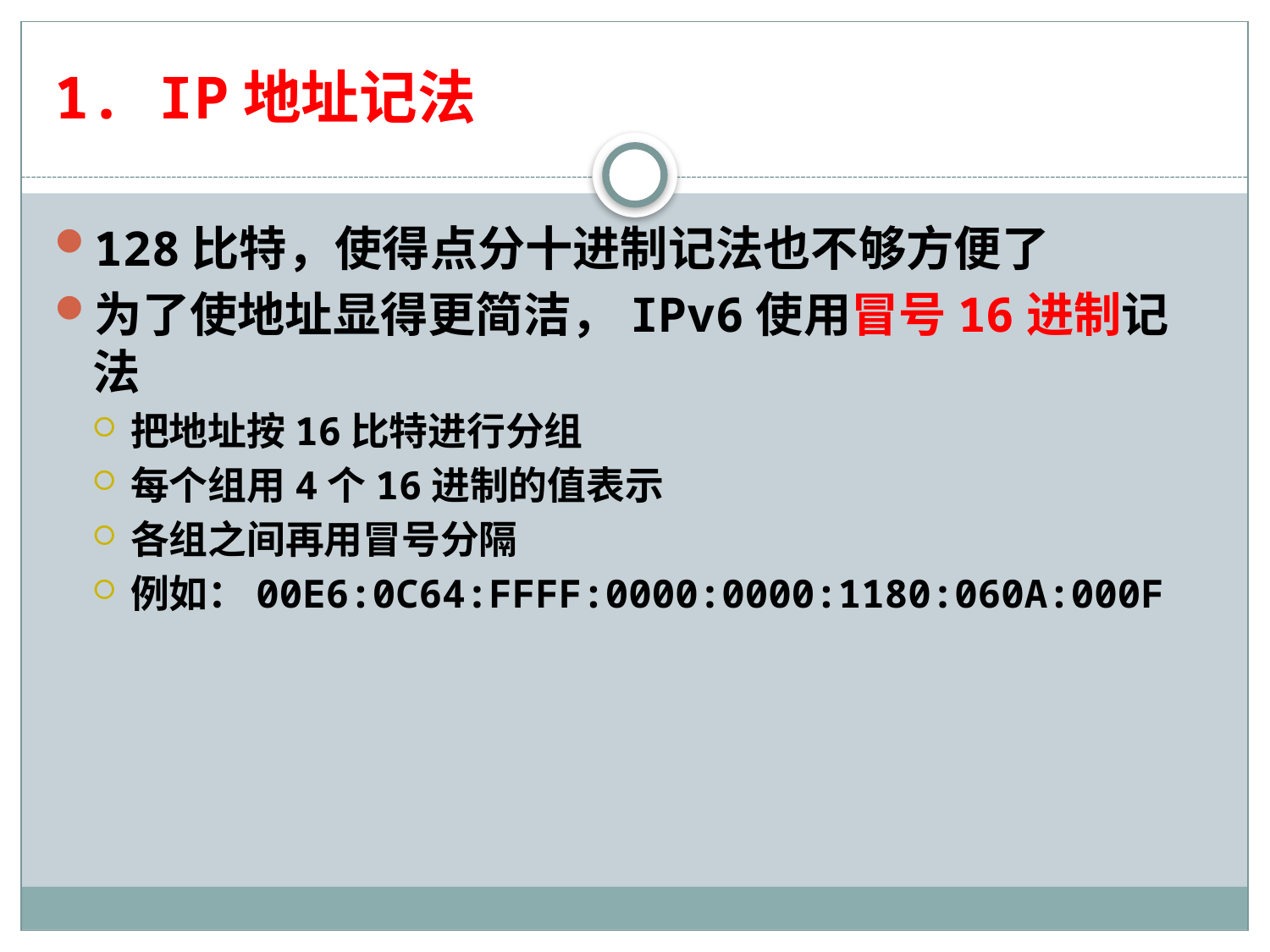

# 1. IP地址记法
128比特，使得点分十进制记法也不够方便了
为了使地址显得更简洁，IPv6使用冒号16进制记法
把地址按16比特进行分组
每个组用4个16进制的值表示
各组之间再用冒号分隔
例如：00E6:0C64:FFFF:0000:0000:1180:060A:000F